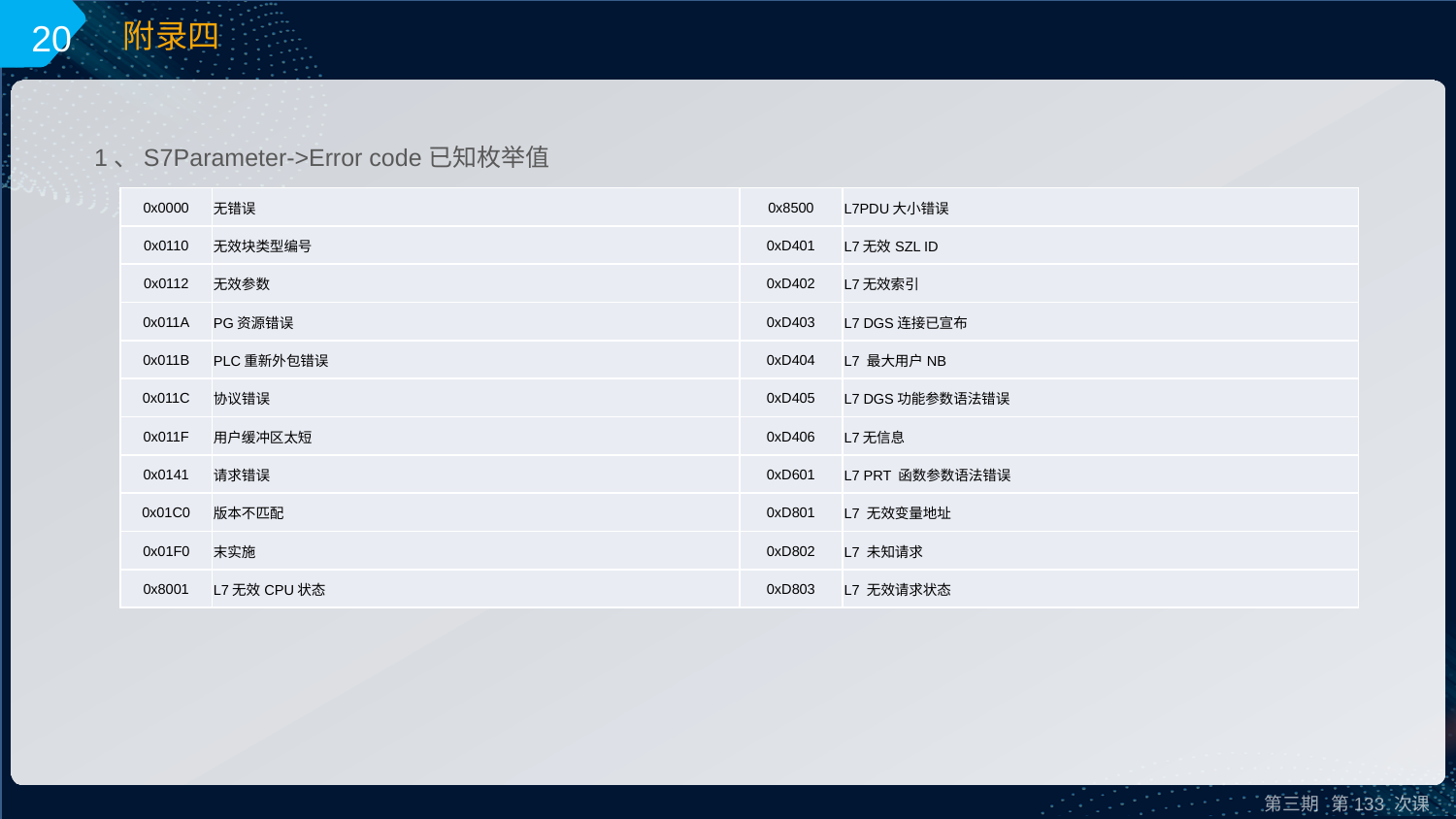

20
附录四
1、S7Parameter->Error code已知枚举值
| 0x0000 | 无错误 | 0x8500 | L7PDU大小错误 |
| --- | --- | --- | --- |
| 0x0110 | 无效块类型编号 | 0xD401 | L7无效SZL ID |
| 0x0112 | 无效参数 | 0xD402 | L7无效索引 |
| 0x011A | PG资源错误 | 0xD403 | L7 DGS连接已宣布 |
| 0x011B | PLC重新外包错误 | 0xD404 | L7 最大用户NB |
| 0x011C | 协议错误 | 0xD405 | L7 DGS功能参数语法错误 |
| 0x011F | 用户缓冲区太短 | 0xD406 | L7无信息 |
| 0x0141 | 请求错误 | 0xD601 | L7 PRT 函数参数语法错误 |
| 0x01C0 | 版本不匹配 | 0xD801 | L7 无效变量地址 |
| 0x01F0 | 末实施 | 0xD802 | L7 未知请求 |
| 0x8001 | L7无效CPU状态 | 0xD803 | L7 无效请求状态 |